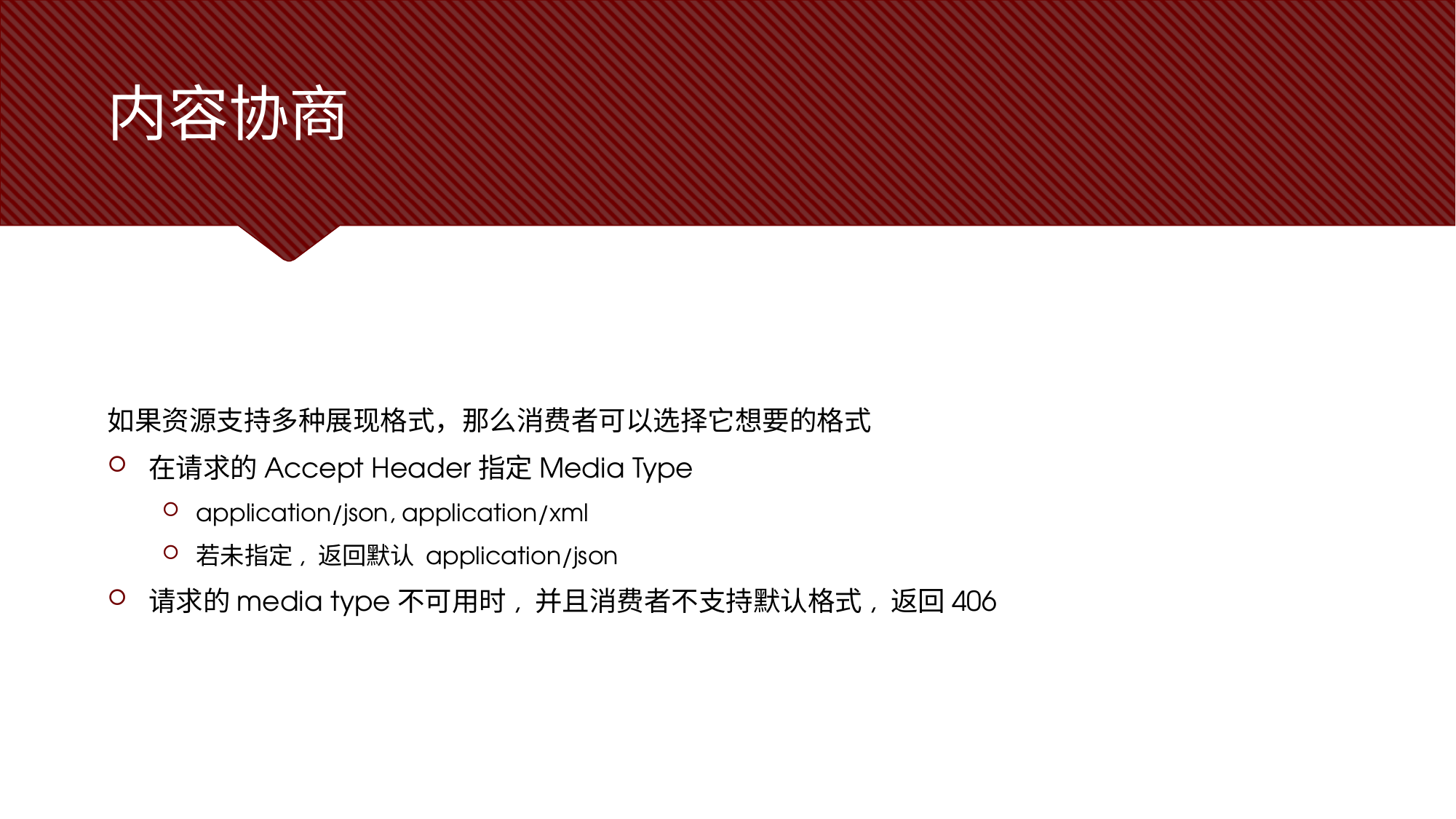

# 内容协商
如果资源支持多种展现格式，那么消费者可以选择它想要的格式
在请求的Accept Header指定Media Type
application/json, application/xml
若未指定, 返回默认 application/json
请求的media type不可用时, 并且消费者不支持默认格式, 返回406